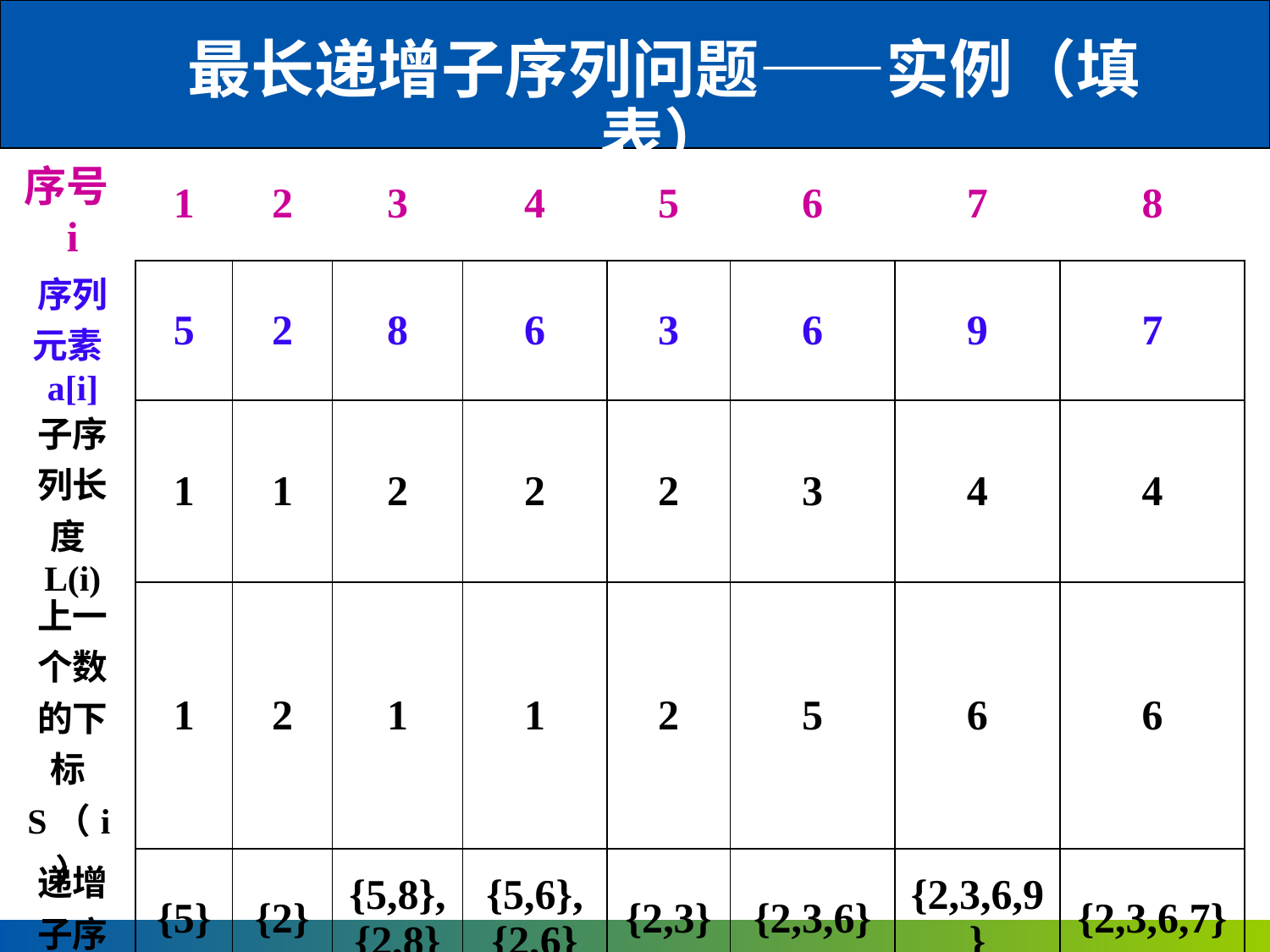

最长递增子序列问题——实例（填表）
| 序号i | 1 | 2 | 3 | 4 | 5 | 6 | 7 | 8 |
| --- | --- | --- | --- | --- | --- | --- | --- | --- |
| 序列元素a[i] | 5 | 2 | 8 | 6 | 3 | 6 | 9 | 7 |
| 子序列长度L(i) | 1 | 1 | 2 | 2 | 2 | 3 | 4 | 4 |
| 上一个数的下标S（i） | 1 | 2 | 1 | 1 | 2 | 5 | 6 | 6 |
| 递增子序列X | {5} | {2} | {5,8}, {2,8} | {5,6}, {2,6} | {2,3} | {2,3,6} | {2,3,6,9} | {2,3,6,7} |